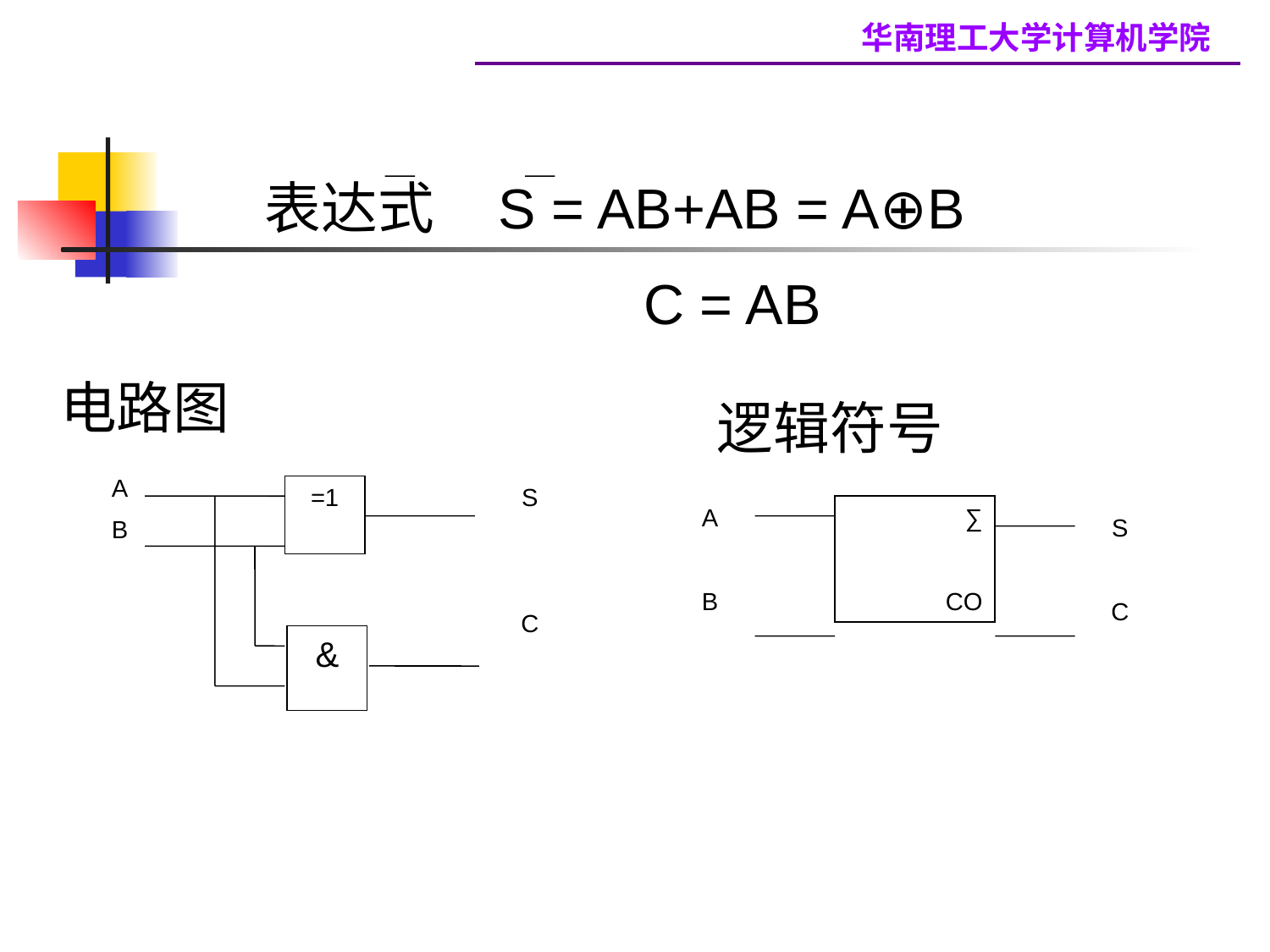

表达式    S = AB+AB = A⊕B
               C = AB

电路图
逻辑符号
A
B
=1

S

C

A

B
∑

CO
S

C

&